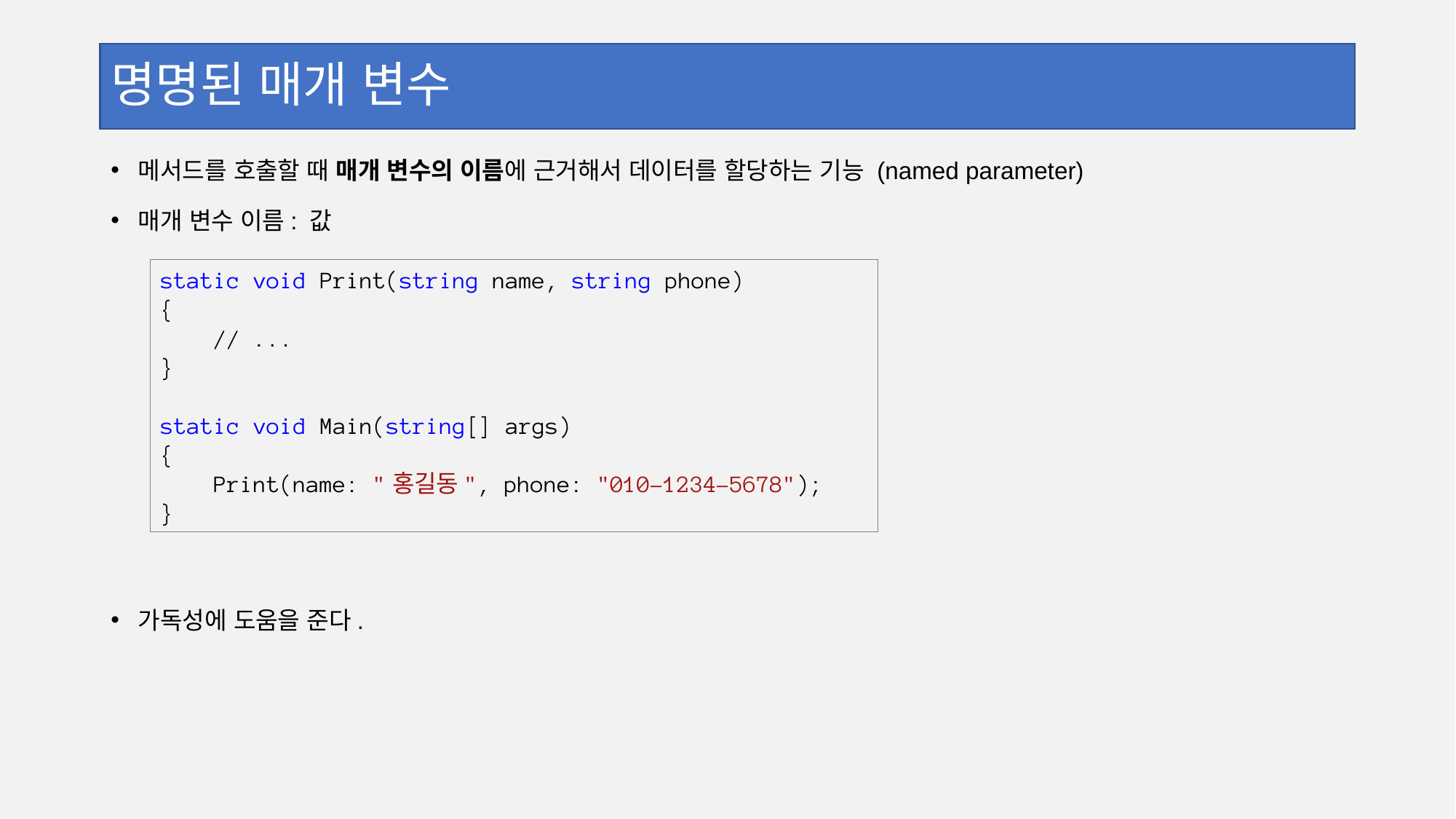

# 명명된 매개 변수
메서드를 호출할 때 매개 변수의 이름에 근거해서 데이터를 할당하는 기능 (named parameter)
매개 변수 이름: 값

가독성에 도움을 준다.
static void Print(string name, string phone)
{
    // ...
}

static void Main(string[] args)
{
    Print(name: "홍길동", phone: "010-1234-5678");
}